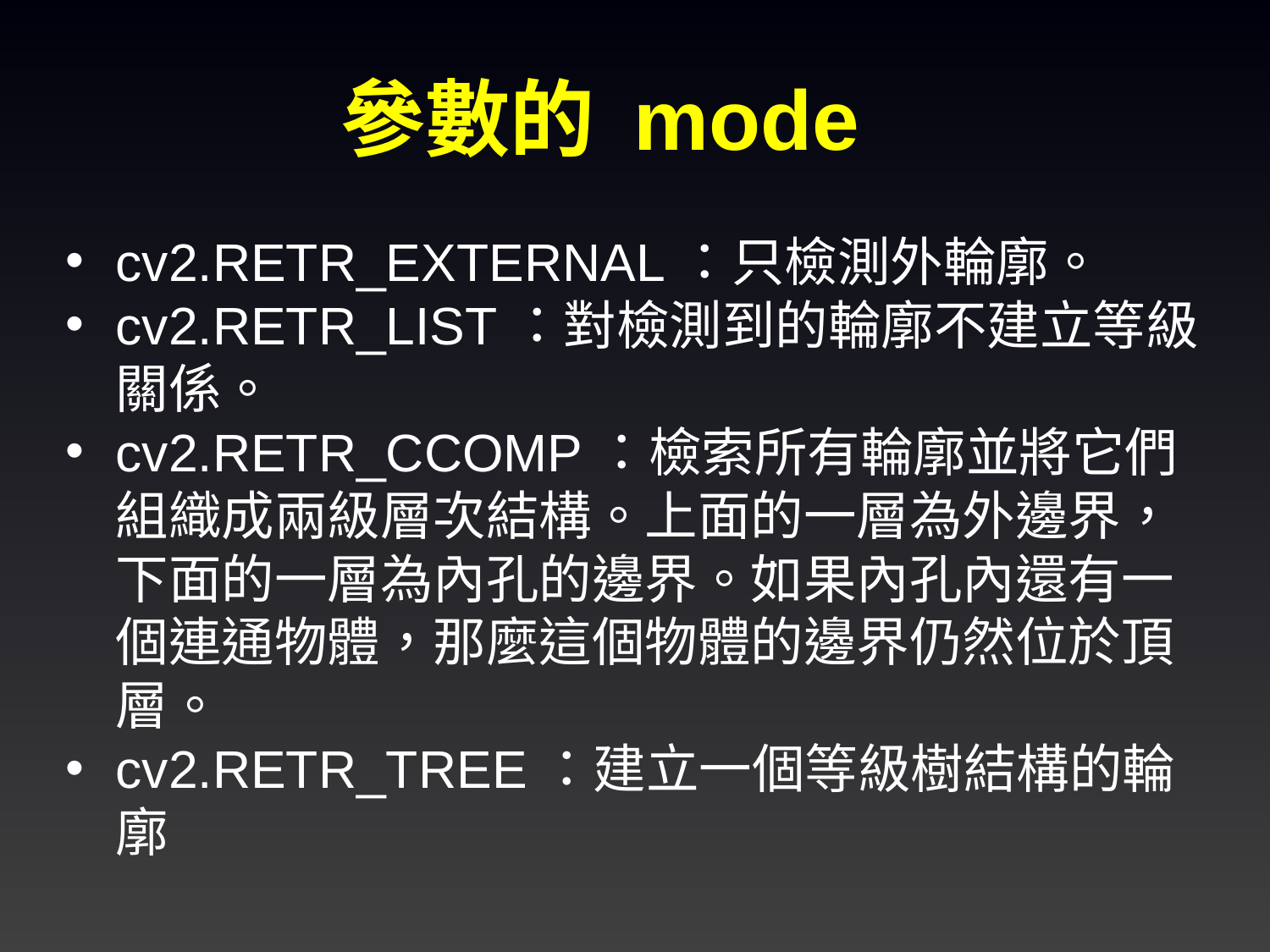

參數的 mode
cv2.RETR_EXTERNAL：只檢測外輪廓。
cv2.RETR_LIST：對檢測到的輪廓不建立等級關係。
cv2.RETR_CCOMP：檢索所有輪廓並將它們組織成兩級層次結構。上面的一層為外邊界，下面的一層為內孔的邊界。如果內孔內還有一個連通物體，那麼這個物體的邊界仍然位於頂層。
cv2.RETR_TREE：建立一個等級樹結構的輪廓